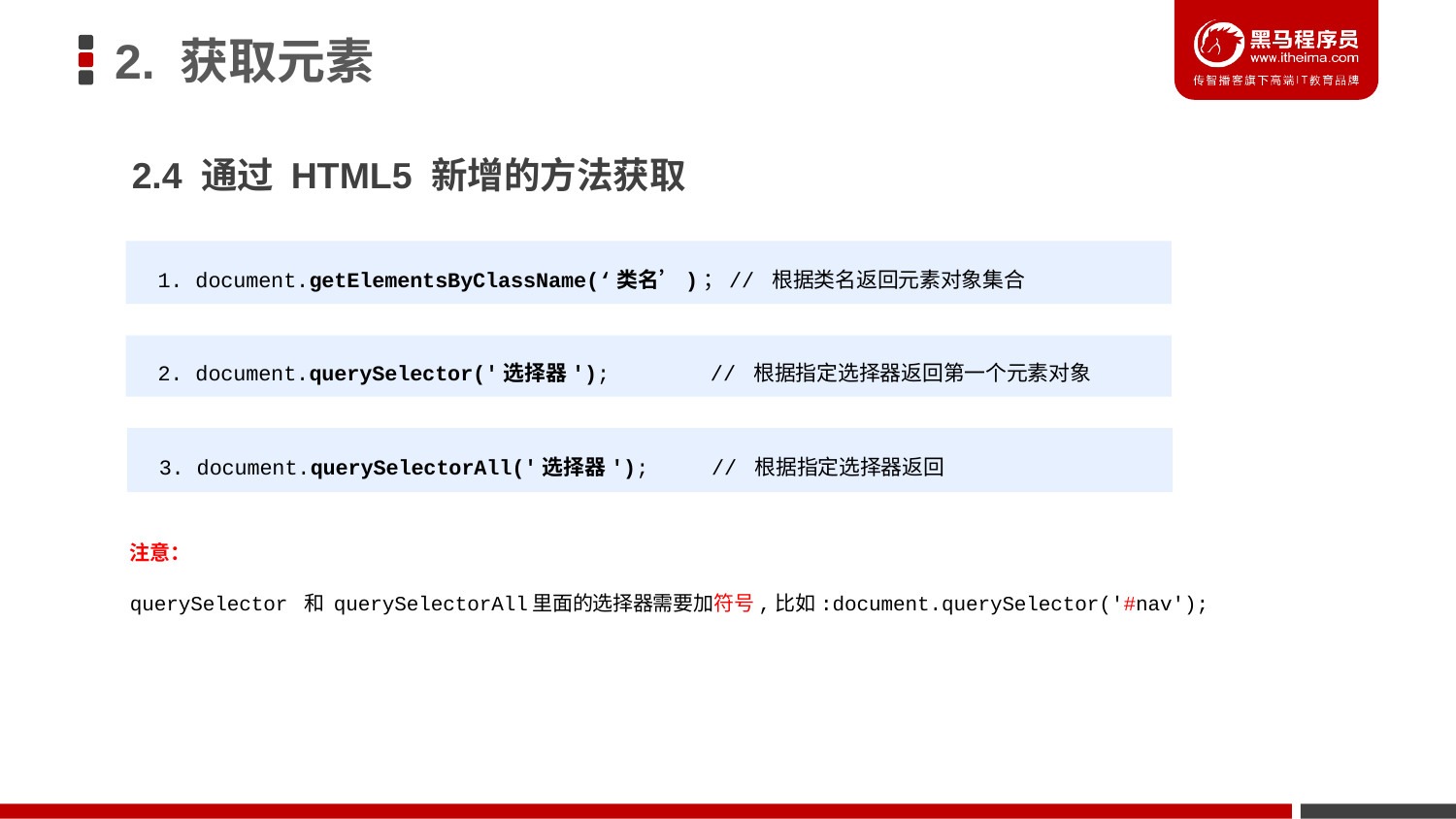

# 2. 获取元素
2.4 通过 HTML5 新增的方法获取
1. document.getElementsByClassName(‘类名’)；// 根据类名返回元素对象集合
2. document.querySelector('选择器');        // 根据指定选择器返回第一个元素对象
3. document.querySelectorAll('选择器');     // 根据指定选择器返回
注意：
querySelector 和 querySelectorAll里面的选择器需要加符号,比如:document.querySelector('#nav');